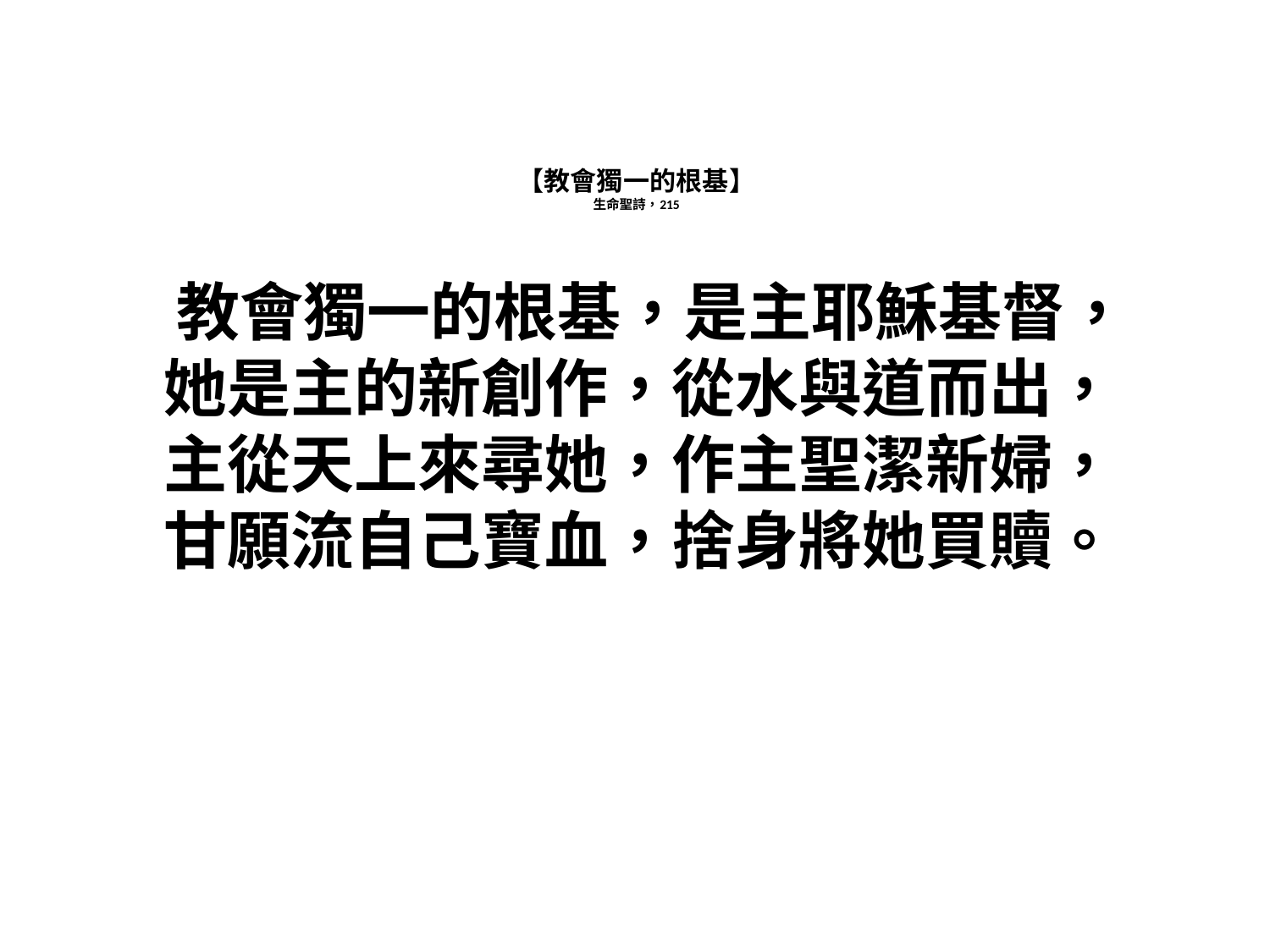

# 【教會獨一的根基】 生命聖詩，215
    教會獨一的根基，是主耶穌基督，
她是主的新創作，從水與道而出，
主從天上來尋她，作主聖潔新婦，
甘願流自己寶血，捨身將她買贖。